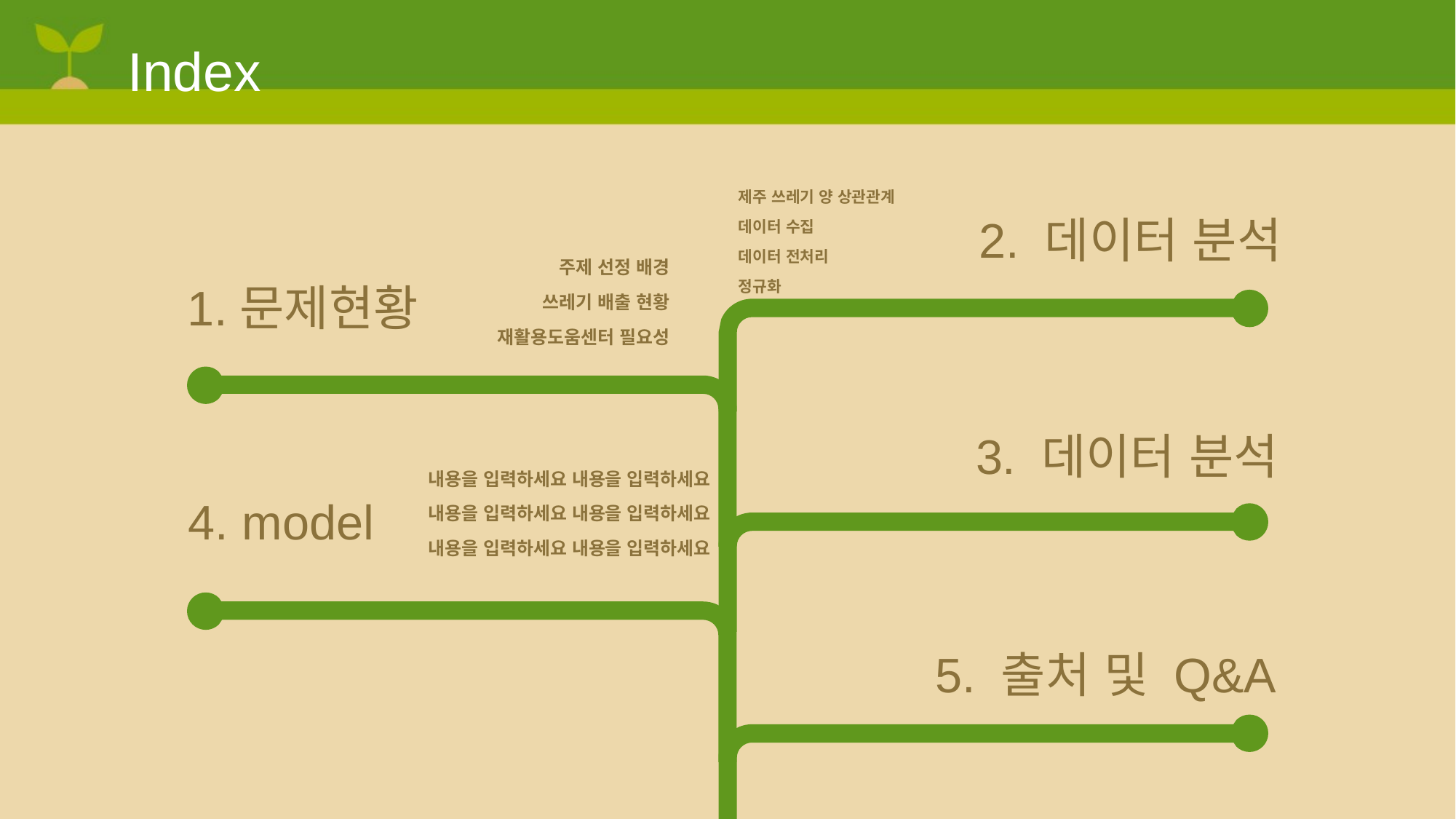

# Index
제주 쓰레기 양 상관관계
데이터 수집
데이터 전처리
정규화
2. 데이터 분석
주제 선정 배경
쓰레기 배출 현황
재활용도움센터 필요성
1.문제현황
3. 데이터 분석
내용을 입력하세요 내용을 입력하세요
내용을 입력하세요 내용을 입력하세요
내용을 입력하세요 내용을 입력하세요

4. model
5. 출처 및 Q&A